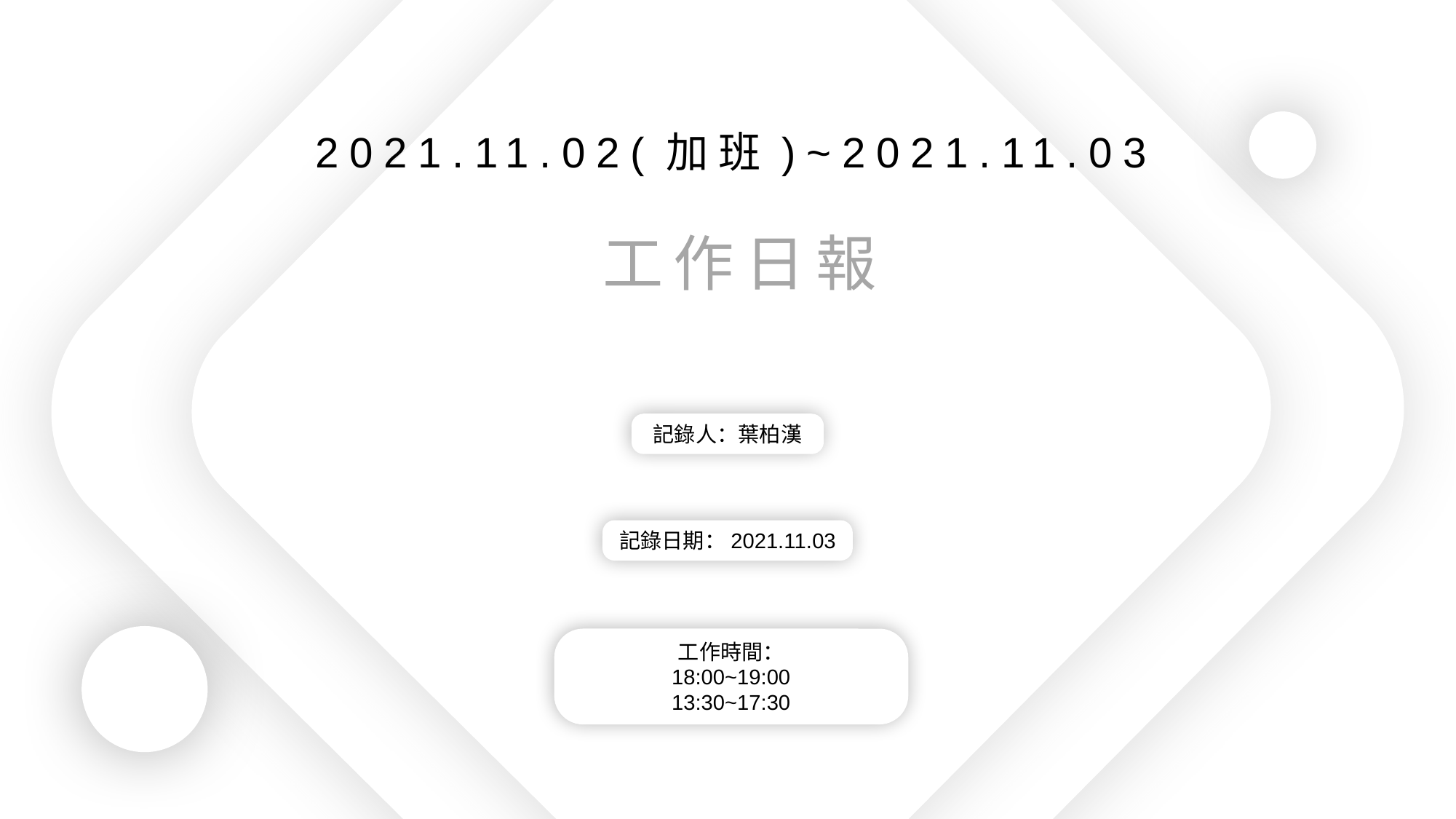

2021.11.02(加班)~2021.11.03
工作日報

記錄人：葉柏漢

記錄日期：2021.11.03

工作時間：
18:00~19:00
13:30~17:30